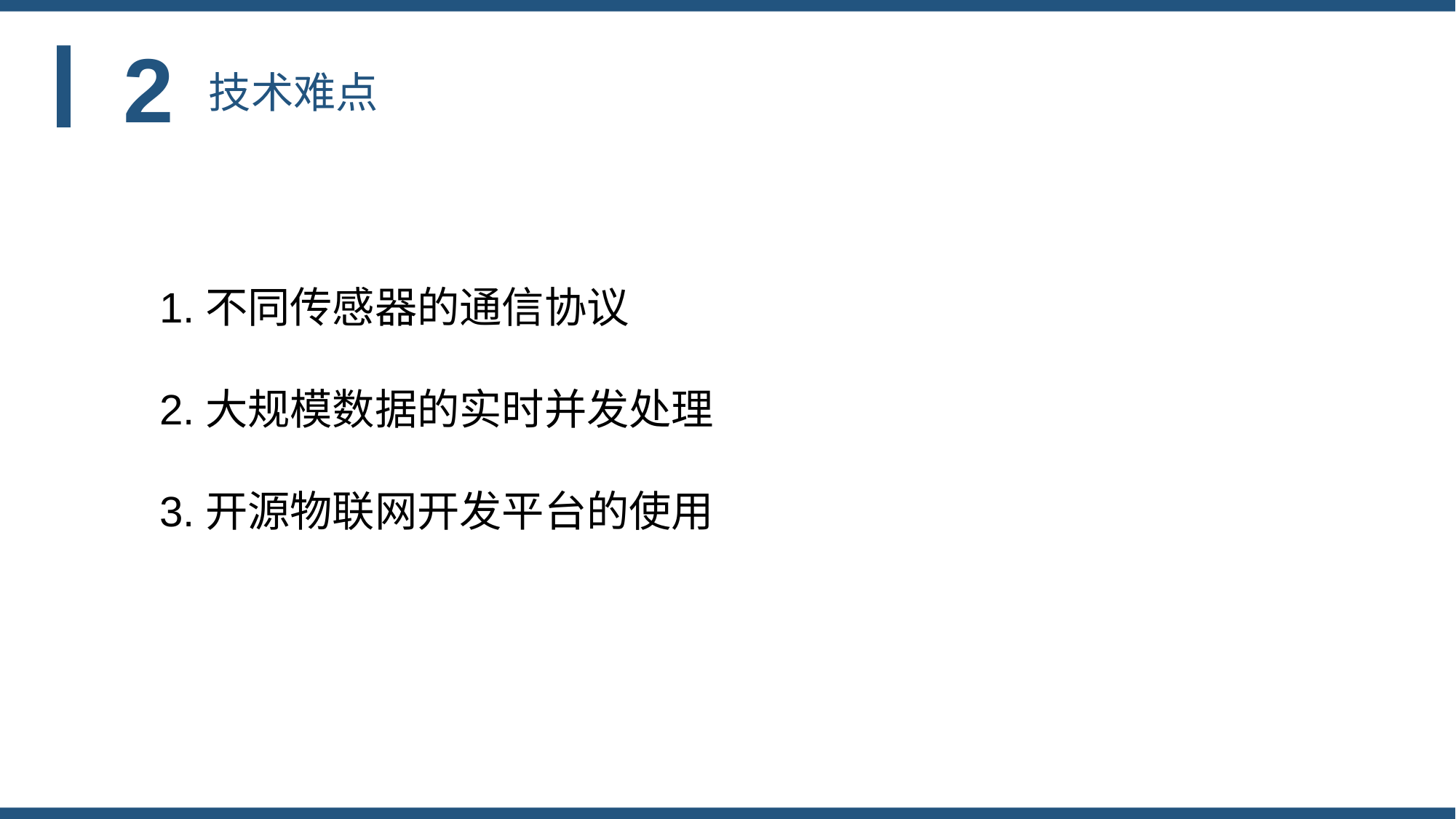

2

技术难点
1.不同传感器的通信协议

2.大规模数据的实时并发处理

3.开源物联网开发平台的使用